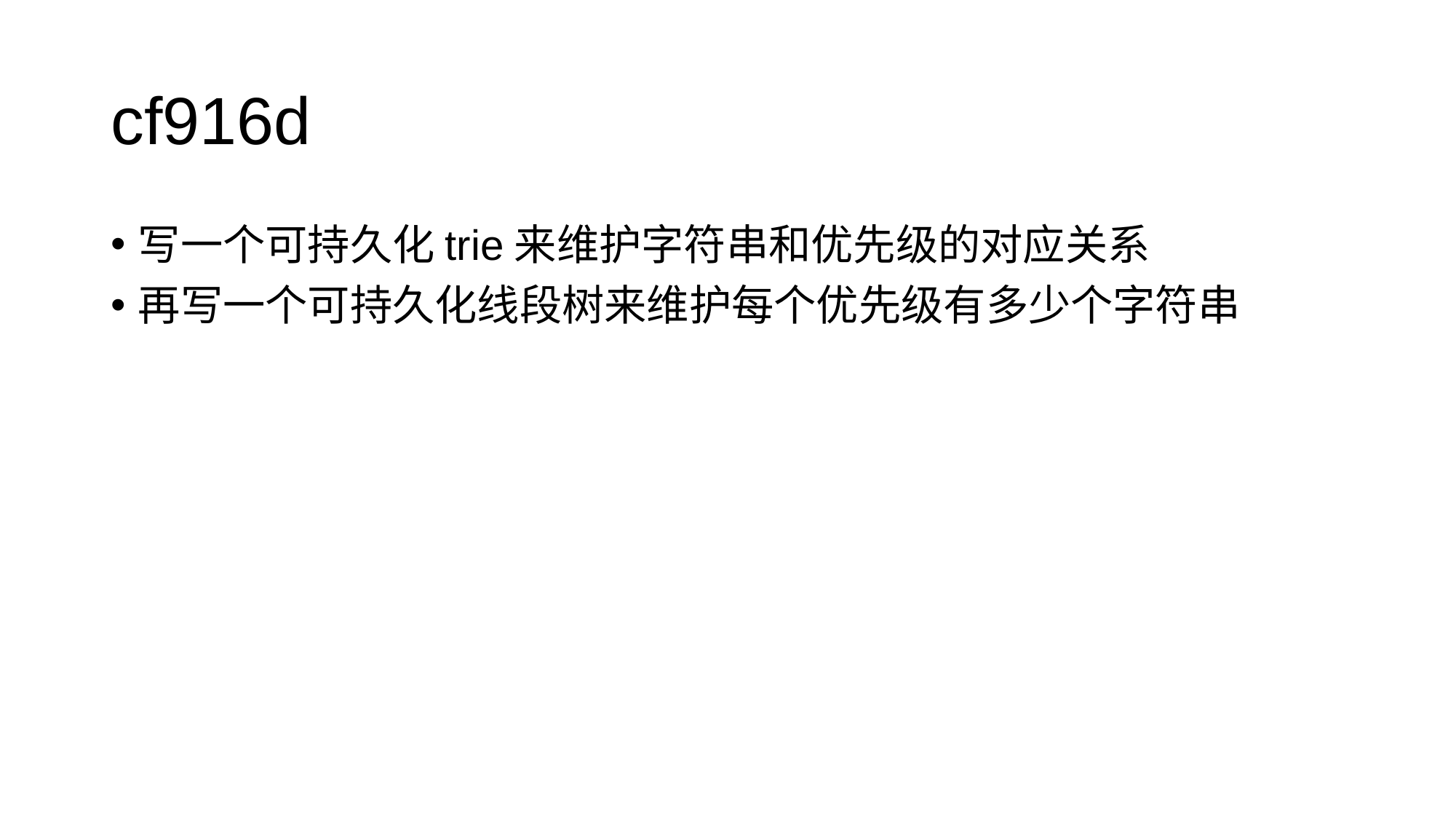

# cf916d
写一个可持久化trie来维护字符串和优先级的对应关系
再写一个可持久化线段树来维护每个优先级有多少个字符串